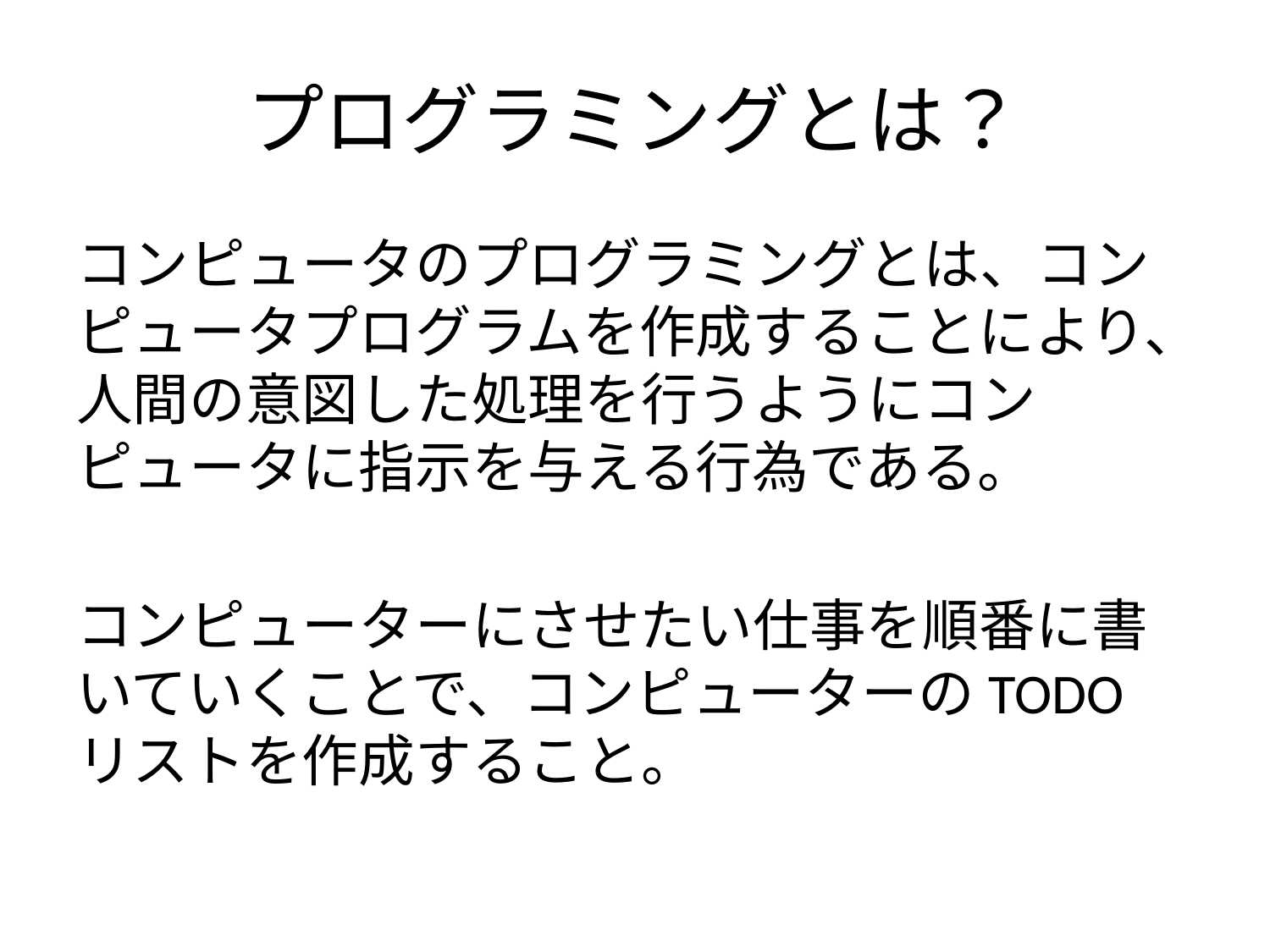

# プログラミングとは？
コンピュータのプログラミングとは、コンピュータプログラムを作成することにより、人間の意図した処理を行うようにコンピュータに指示を与える行為である。

コンピューターにさせたい仕事を順番に書いていくことで、コンピューターのTODOリストを作成すること。